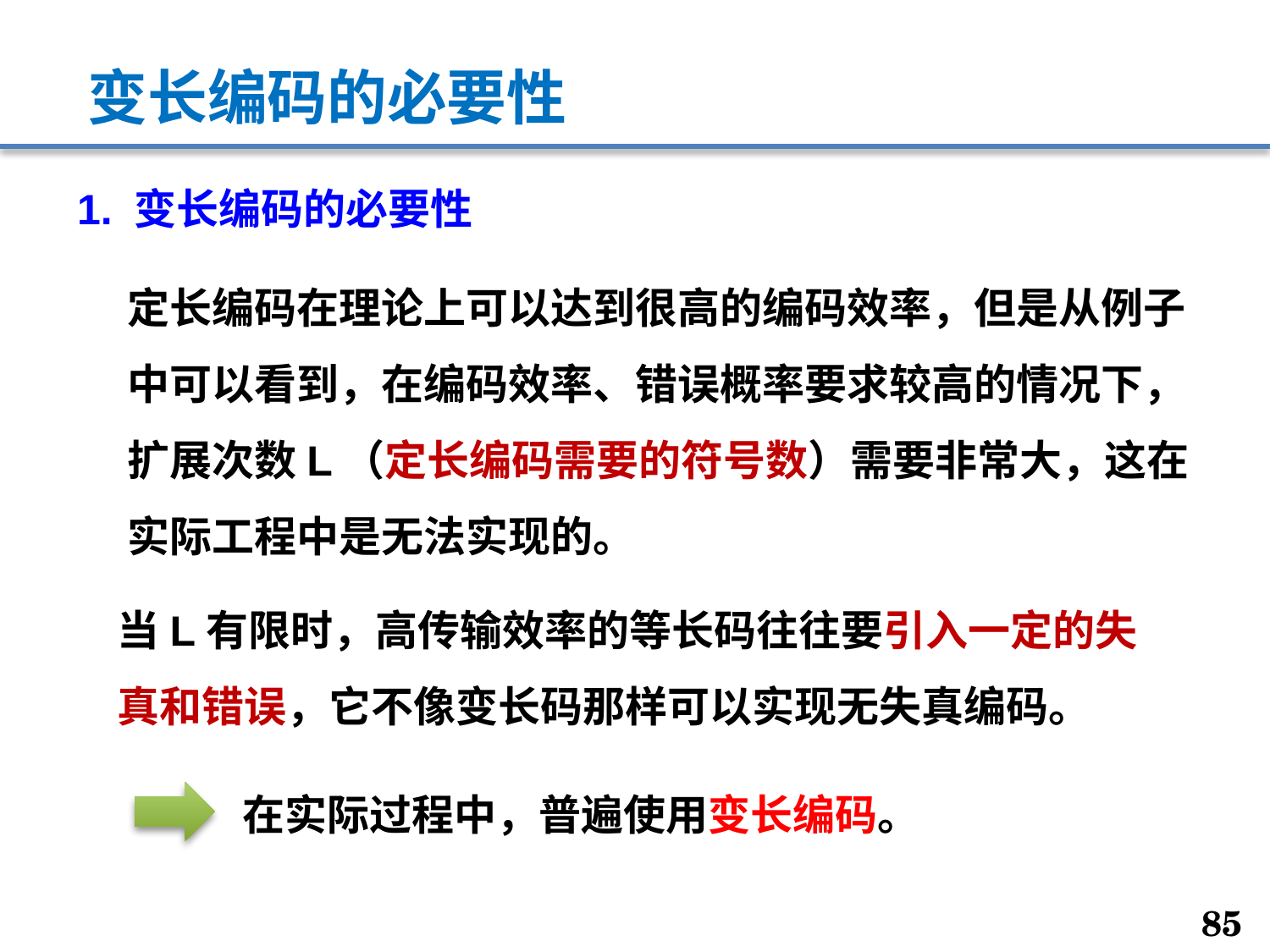

# 变长编码的必要性
1. 变长编码的必要性
定长编码在理论上可以达到很高的编码效率，但是从例子中可以看到，在编码效率、错误概率要求较高的情况下，扩展次数L（定长编码需要的符号数）需要非常大，这在实际工程中是无法实现的。
当L有限时，高传输效率的等长码往往要引入一定的失真和错误，它不像变长码那样可以实现无失真编码。

在实际过程中，普遍使用变长编码。
85